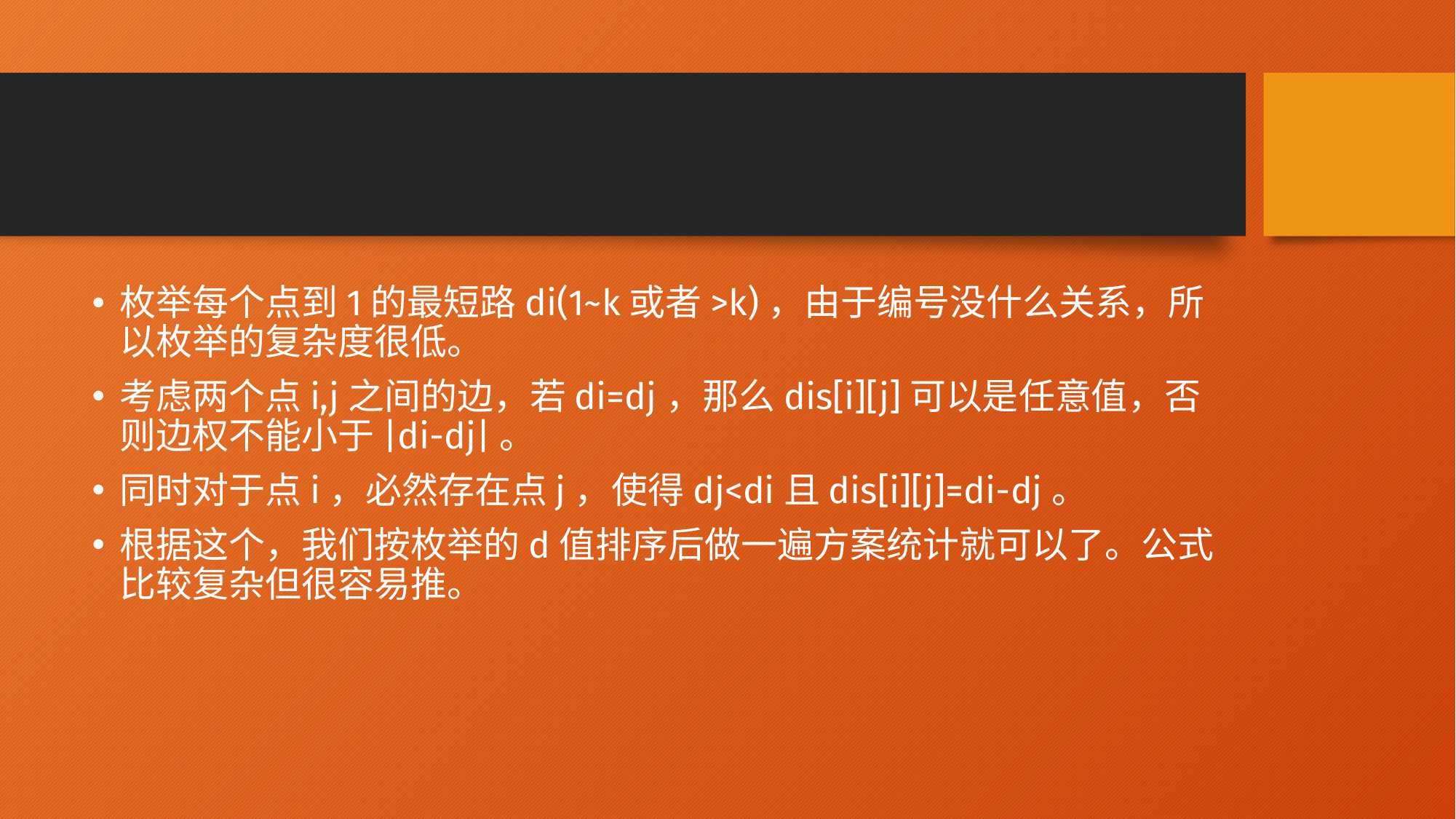

#
枚举每个点到1的最短路di(1~k或者>k)，由于编号没什么关系，所以枚举的复杂度很低。
考虑两个点i,j之间的边，若di=dj，那么dis[i][j]可以是任意值，否则边权不能小于|di-dj|。
同时对于点i，必然存在点j，使得dj<di且dis[i][j]=di-dj。
根据这个，我们按枚举的d值排序后做一遍方案统计就可以了。公式比较复杂但很容易推。